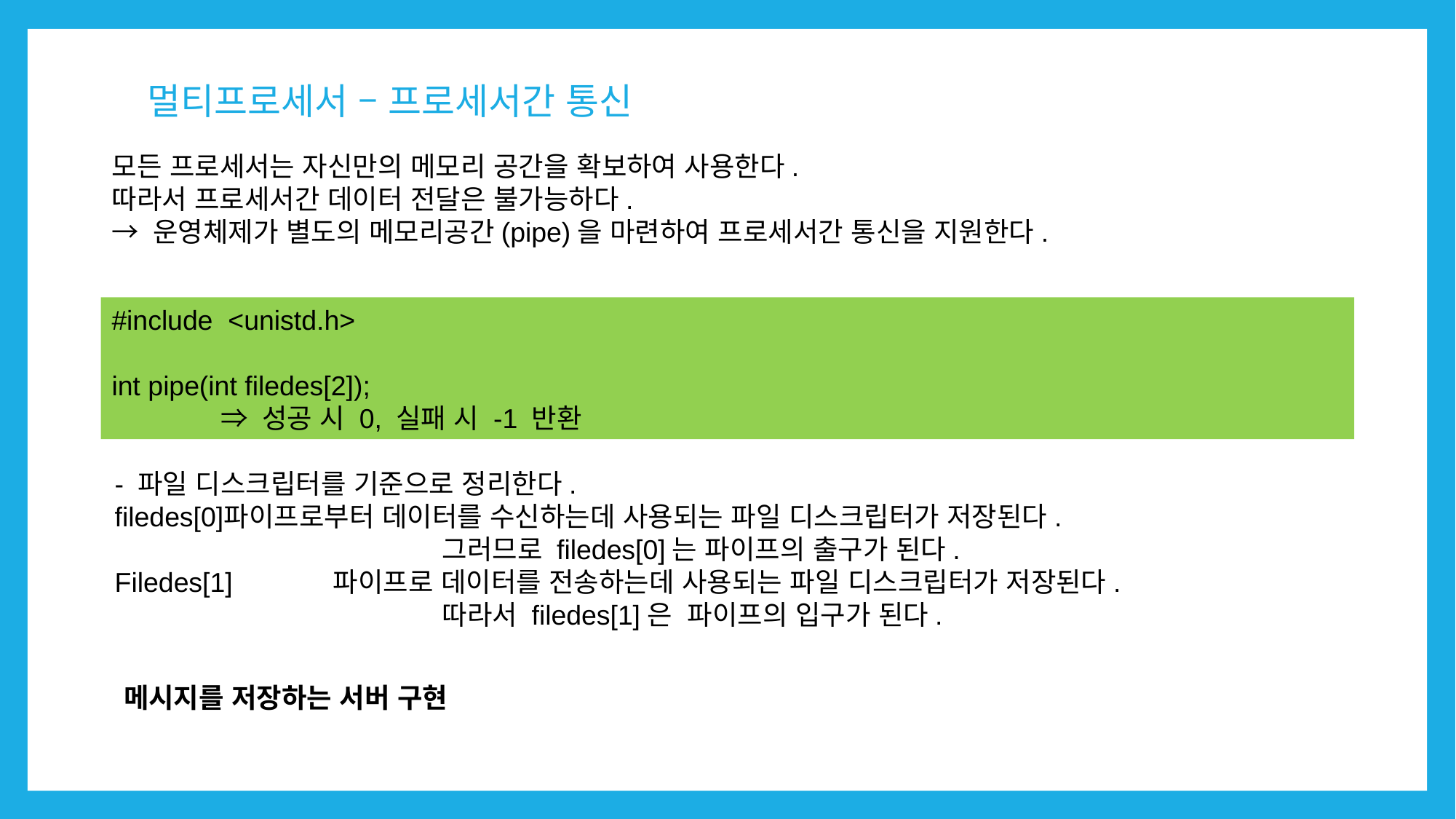

# 멀티프로세서 – 프로세서간 통신
모든 프로세서는 자신만의 메모리 공간을 확보하여 사용한다.
따라서 프로세서간 데이터 전달은 불가능하다.
→ 운영체제가 별도의 메모리공간(pipe)을 마련하여 프로세서간 통신을 지원한다.
#include  <unistd.h>

int pipe(int filedes[2]);
	⇒ 성공 시 0, 실패 시 -1 반환
- 파일 디스크립터를 기준으로 정리한다.
filedes[0]	파이프로부터 데이터를 수신하는데 사용되는 파일 디스크립터가 저장된다.
			그러므로 filedes[0]는 파이프의 출구가 된다.
Filedes[1]	파이프로 데이터를 전송하는데 사용되는 파일 디스크립터가 저장된다.
			따라서 filedes[1]은  파이프의 입구가 된다.
메시지를 저장하는 서버 구현